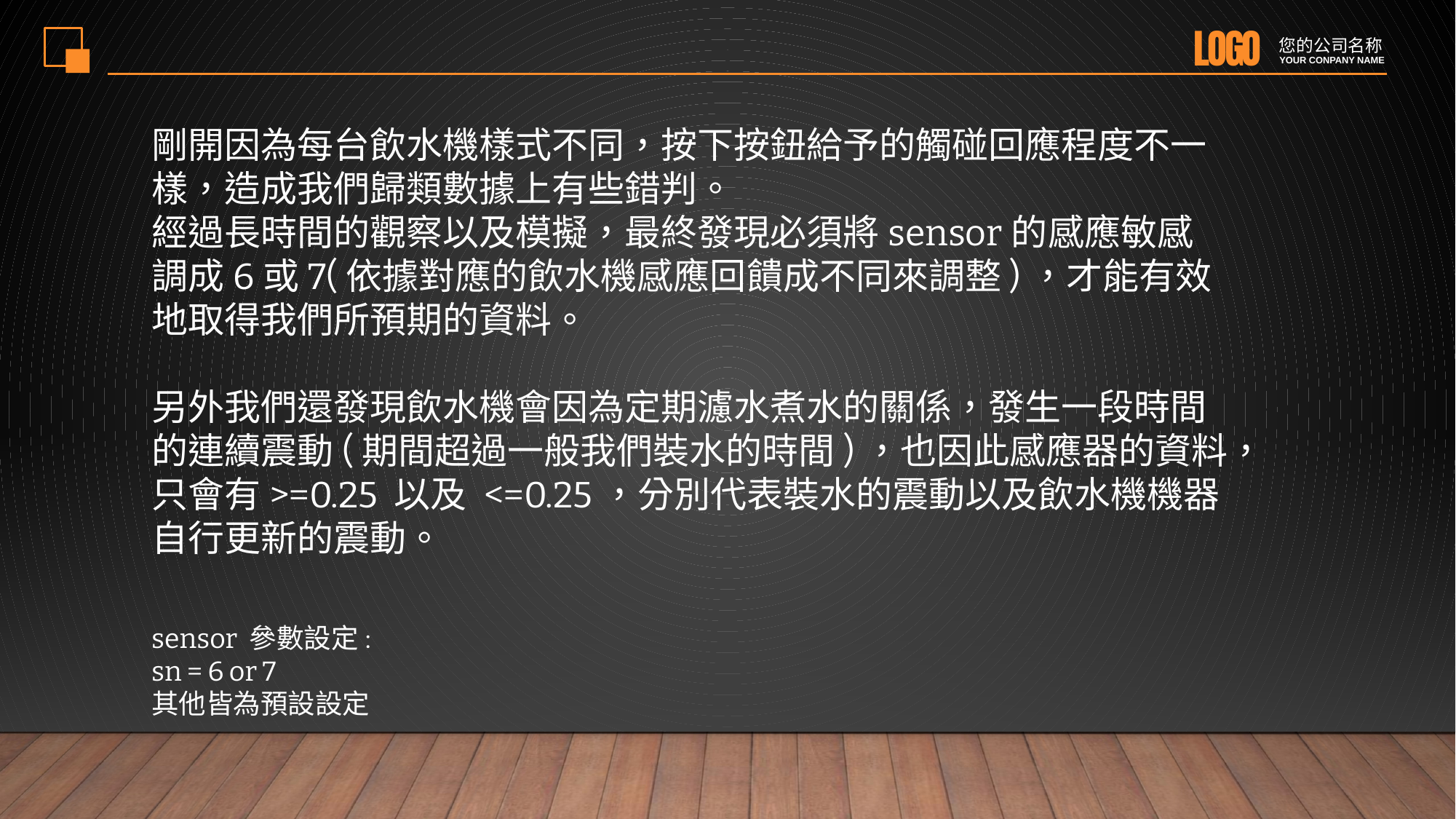

剛開因為每台飲水機樣式不同，按下按鈕給予的觸碰回應程度不一樣，造成我們歸類數據上有些錯判。
經過長時間的觀察以及模擬，最終發現必須將sensor的感應敏感調成6或7(依據對應的飲水機感應回饋成不同來調整)，才能有效地取得我們所預期的資料。

另外我們還發現飲水機會因為定期濾水煮水的關係，發生一段時間的連續震動(期間超過一般我們裝水的時間)，也因此感應器的資料，只會有>=0.25 以及 <=0.25，分別代表裝水的震動以及飲水機機器自行更新的震動。
sensor 參數設定:
sn = 6 or 7
其他皆為預設設定